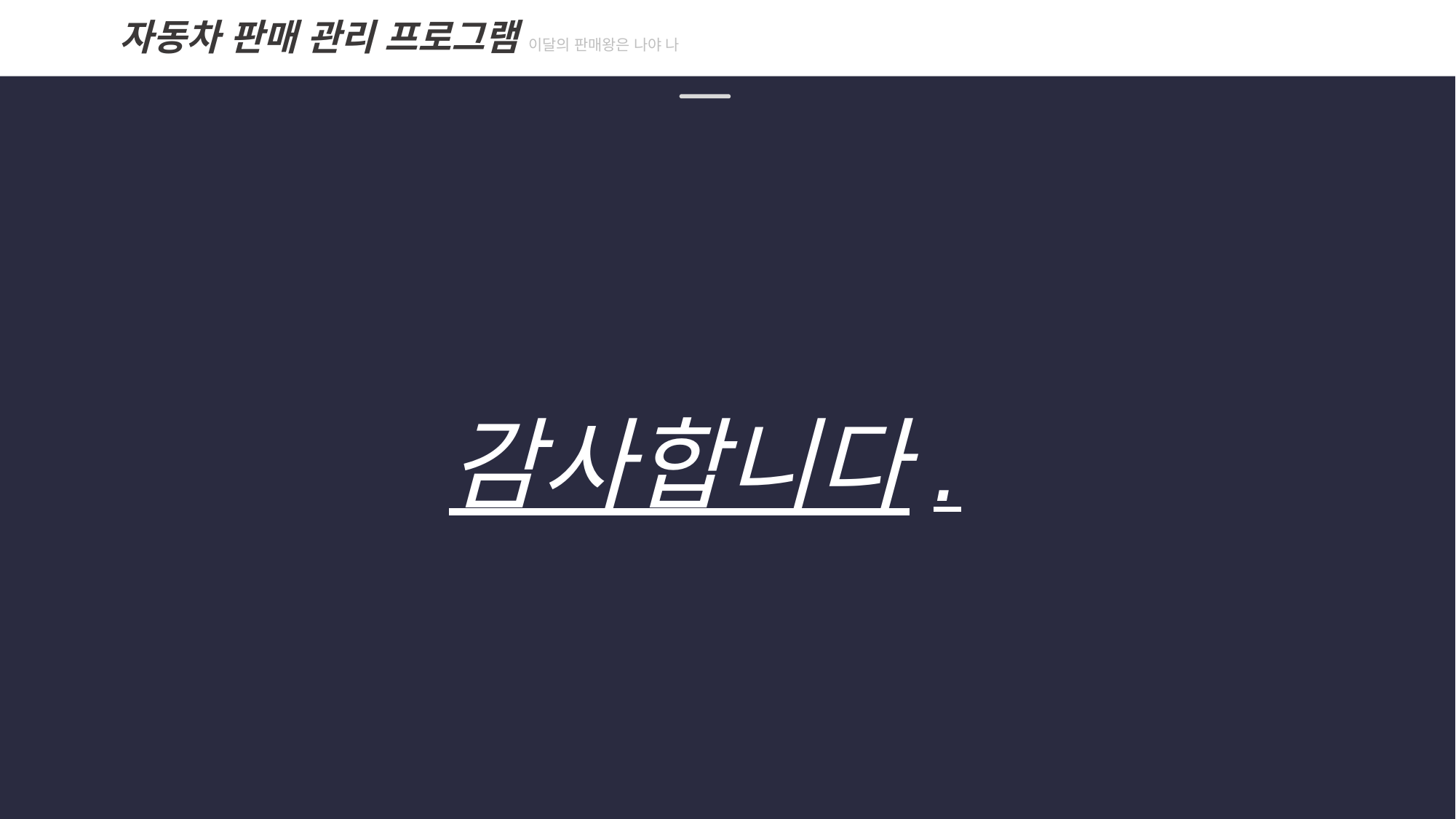

자동차 판매 관리 프로그램 이달의 판매왕은 나야 나

감사합니다.